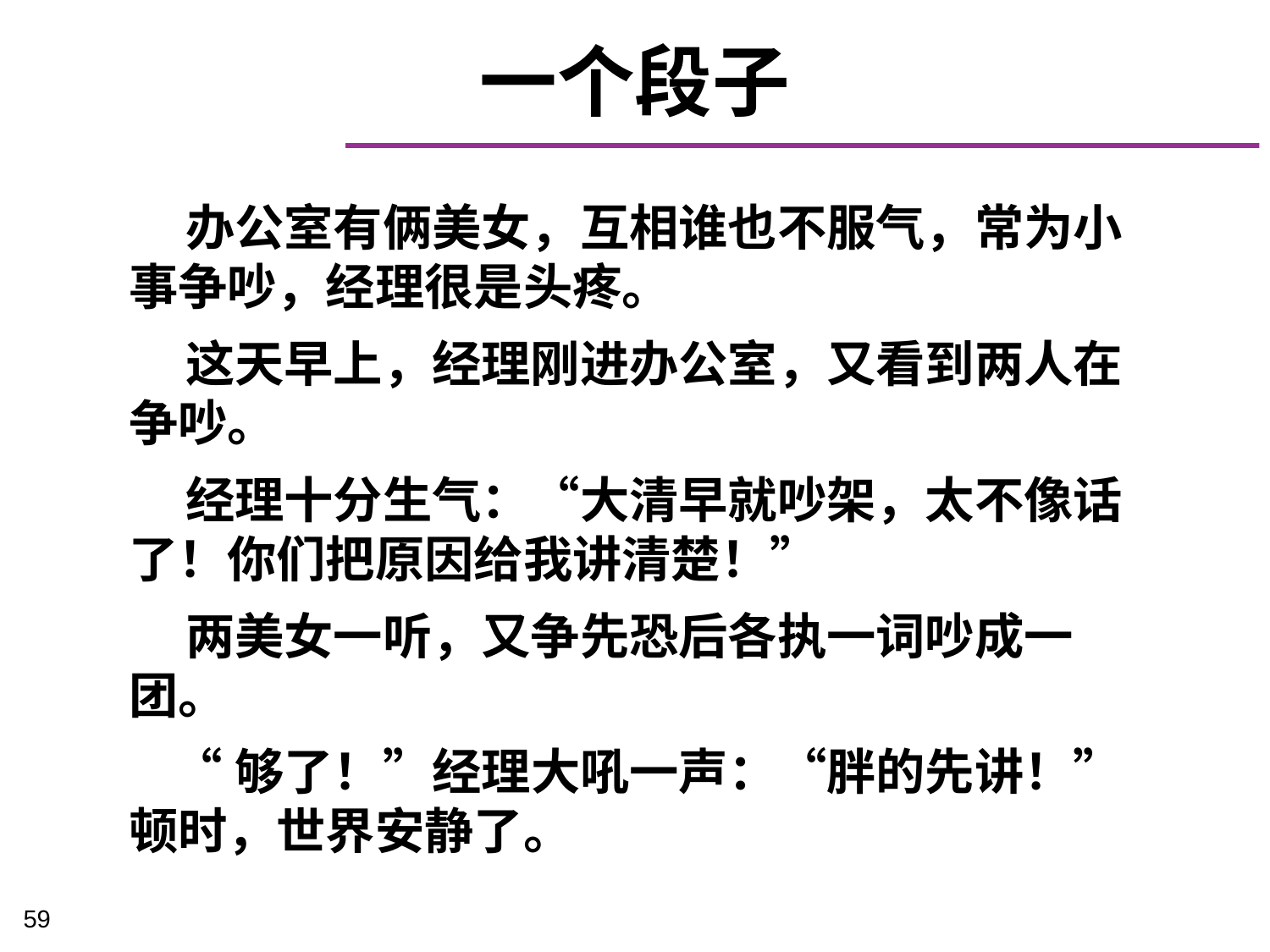

# 一个段子
    办公室有俩美女，互相谁也不服气，常为小事争吵，经理很是头疼。
    这天早上，经理刚进办公室，又看到两人在争吵。
    经理十分生气：“大清早就吵架，太不像话了！你们把原因给我讲清楚！”
    两美女一听，又争先恐后各执一词吵成一团。
    “够了！”经理大吼一声：“胖的先讲！” 顿时，世界安静了。
59